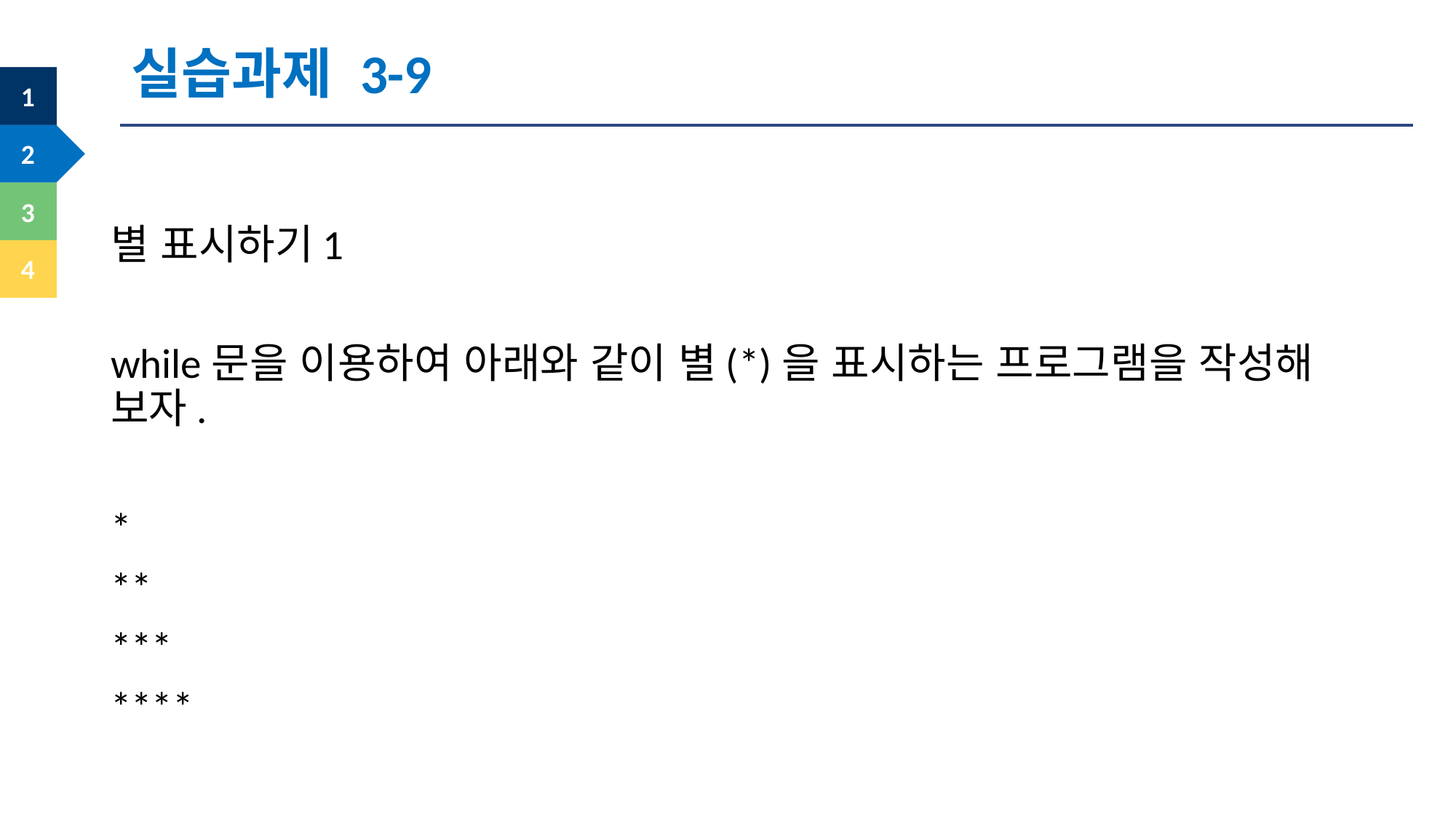

실습과제 3-9
별 표시하기1

while문을 이용하여 아래와 같이 별(*)을 표시하는 프로그램을 작성해 보자.

*
**
***
****